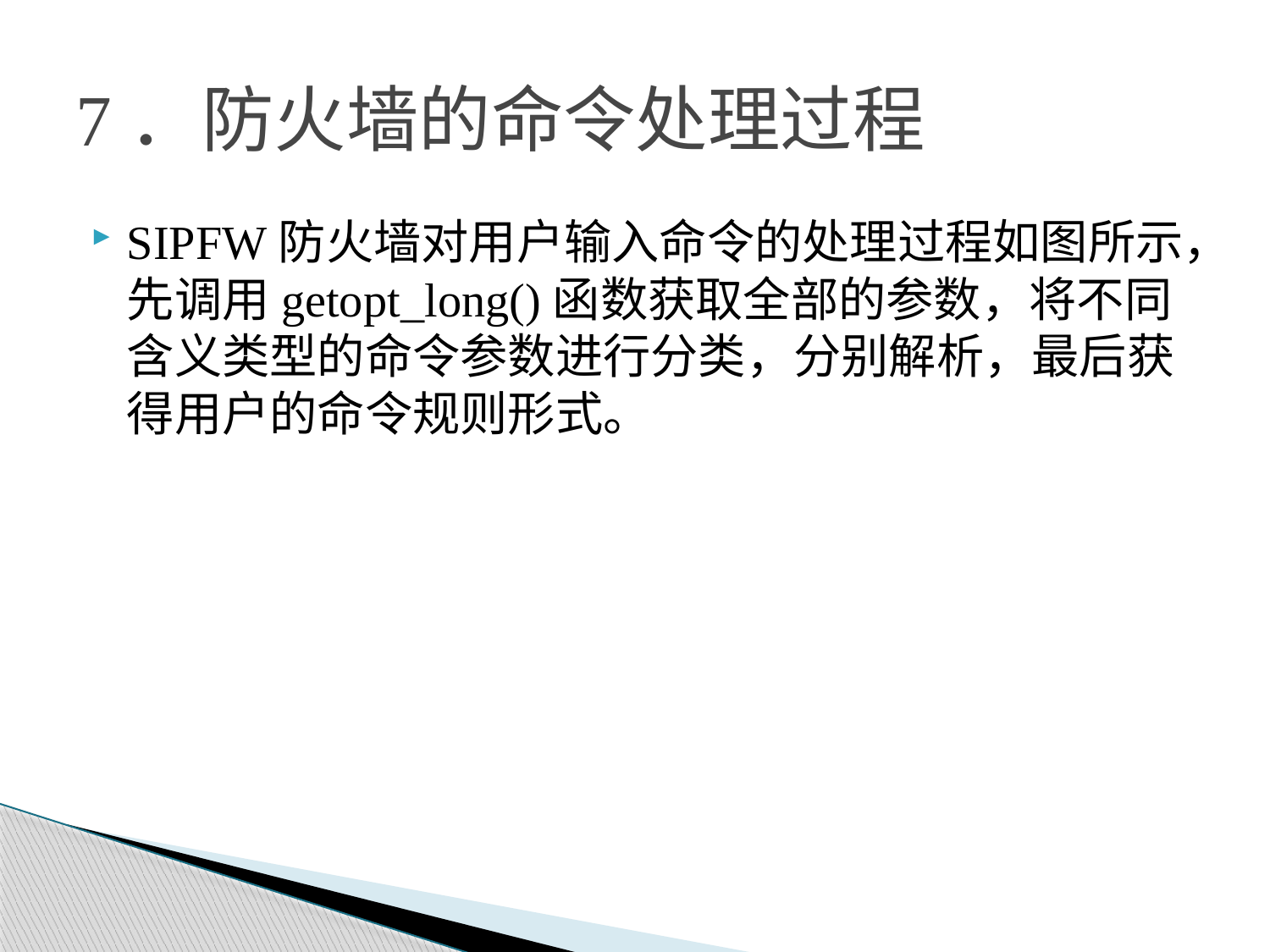

# 7．防火墙的命令处理过程
SIPFW防火墙对用户输入命令的处理过程如图所示，先调用getopt_long()函数获取全部的参数，将不同含义类型的命令参数进行分类，分别解析，最后获得用户的命令规则形式。